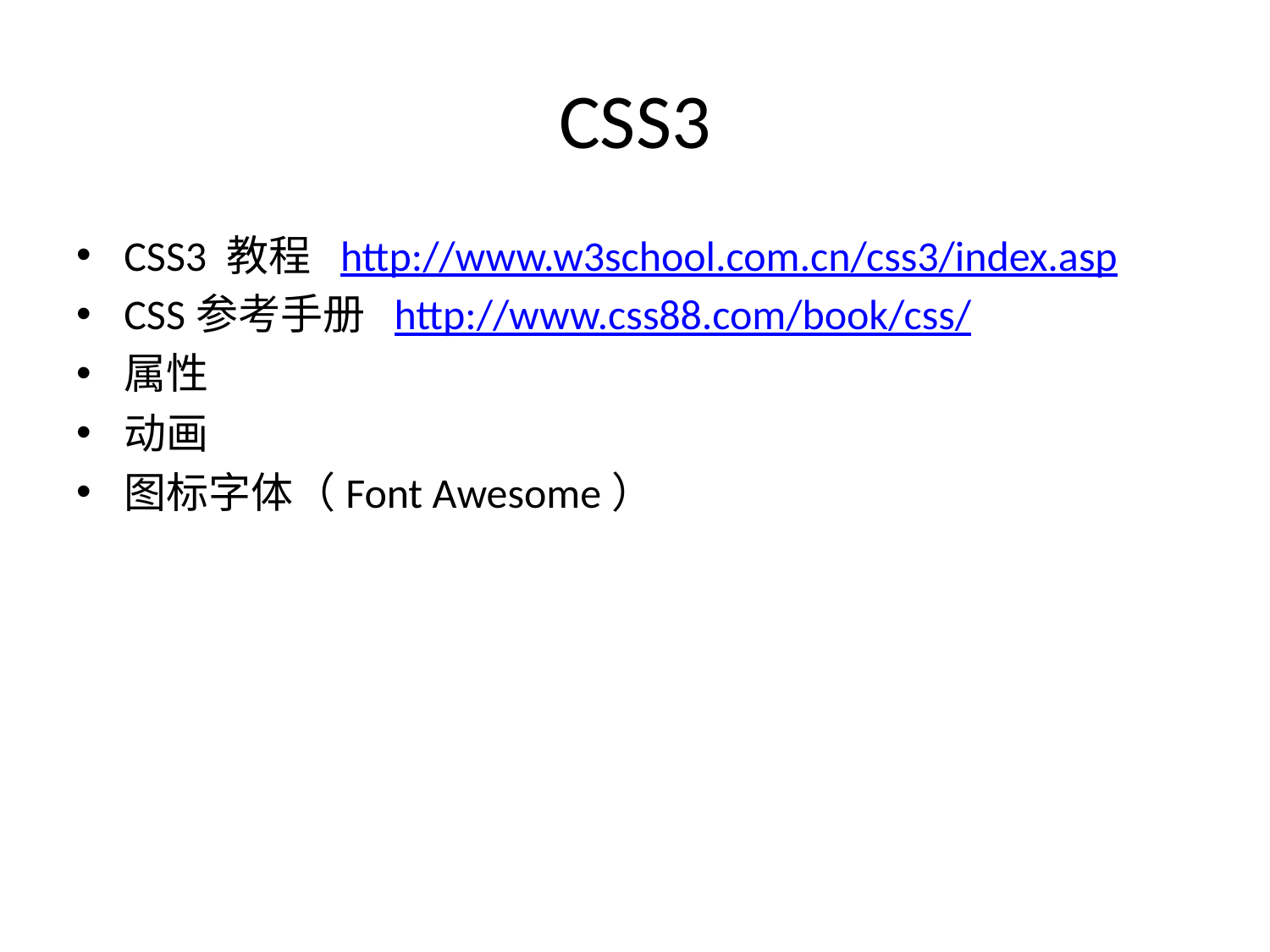

# CSS3
CSS3 教程  http://www.w3school.com.cn/css3/index.asp
CSS参考手册  http://www.css88.com/book/css/
属性
动画
图标字体（Font Awesome）